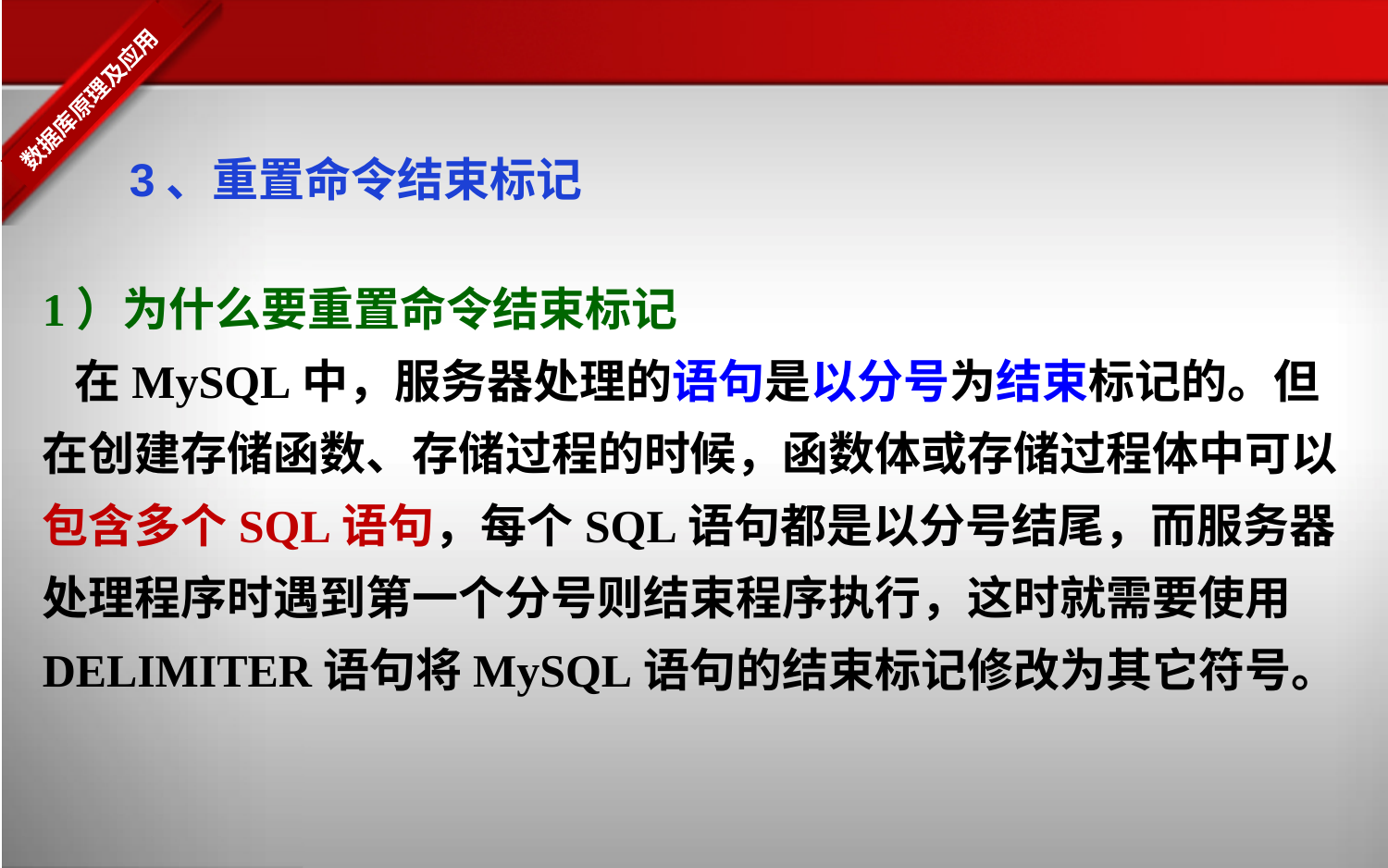

3、重置命令结束标记
1）为什么要重置命令结束标记
  在MySQL中，服务器处理的语句是以分号为结束标记的。但在创建存储函数、存储过程的时候，函数体或存储过程体中可以包含多个SQL语句，每个SQL语句都是以分号结尾，而服务器处理程序时遇到第一个分号则结束程序执行，这时就需要使用DELIMITER语句将MySQL语句的结束标记修改为其它符号。